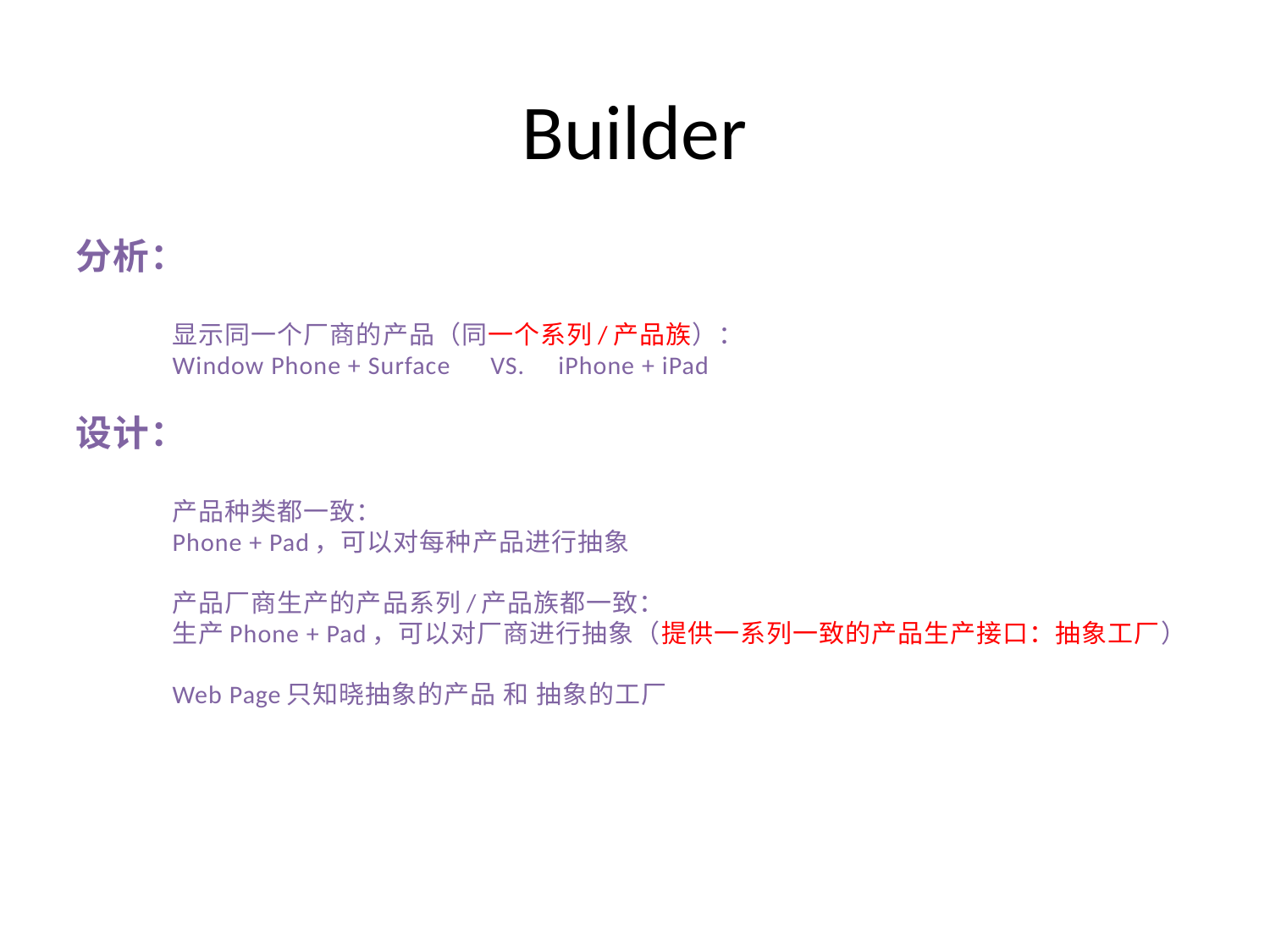

# Builder
分析：

	显示同一个厂商的产品（同一个系列/产品族）：
		Window Phone + Surface      VS.     iPhone + iPad

设计：

	产品种类都一致：
		Phone + Pad，可以对每种产品进行抽象

	产品厂商生产的产品系列/产品族都一致：
		生产Phone + Pad，可以对厂商进行抽象（提供一系列一致的产品生产接口：抽象工厂）

	Web Page只知晓抽象的产品 和 抽象的工厂